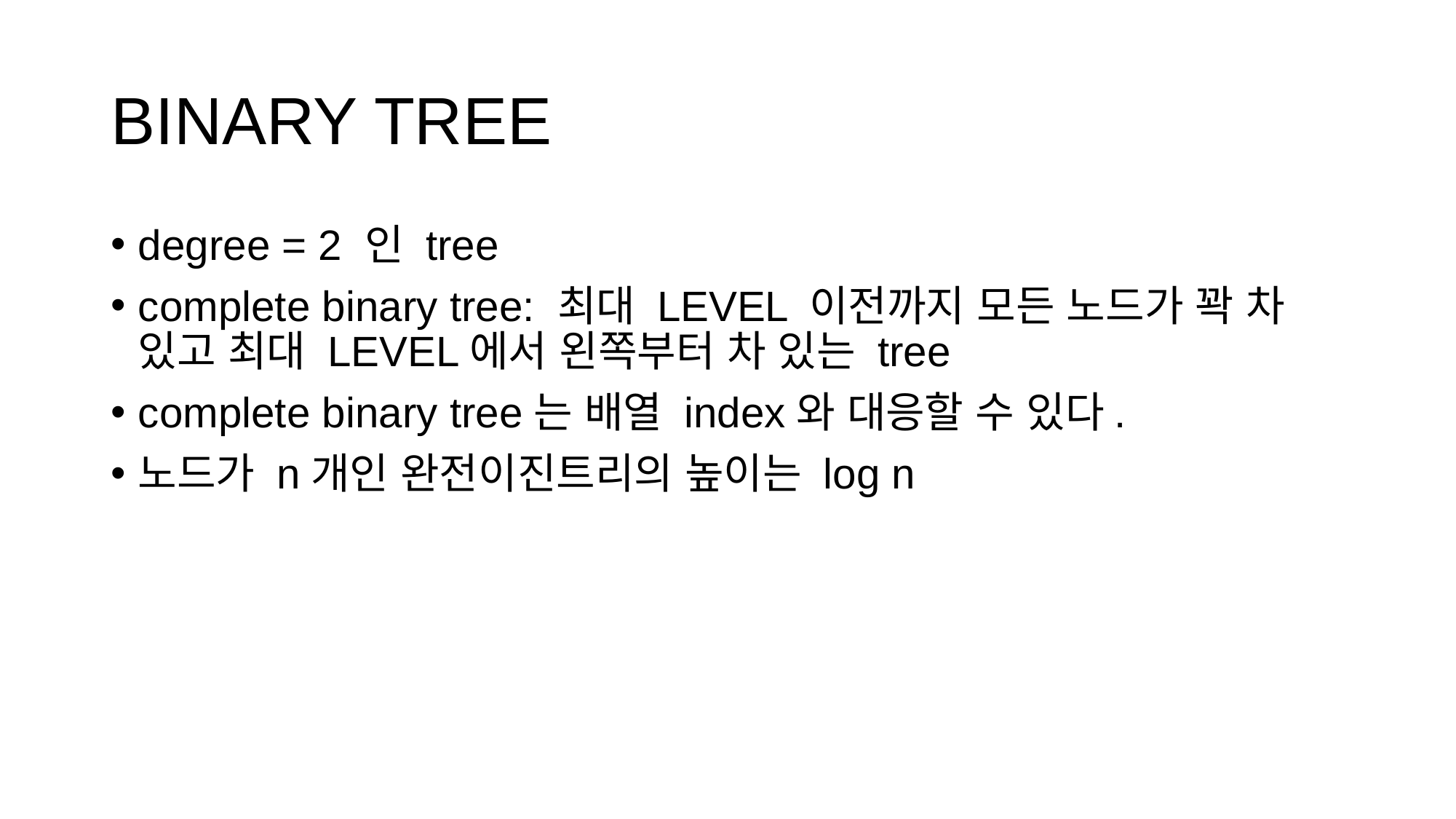

# BINARY TREE
degree = 2 인 tree
complete binary tree: 최대 LEVEL 이전까지 모든 노드가 꽉 차 있고 최대 LEVEL에서 왼쪽부터 차 있는 tree
complete binary tree는 배열 index와 대응할 수 있다.
노드가 n개인 완전이진트리의 높이는 log n